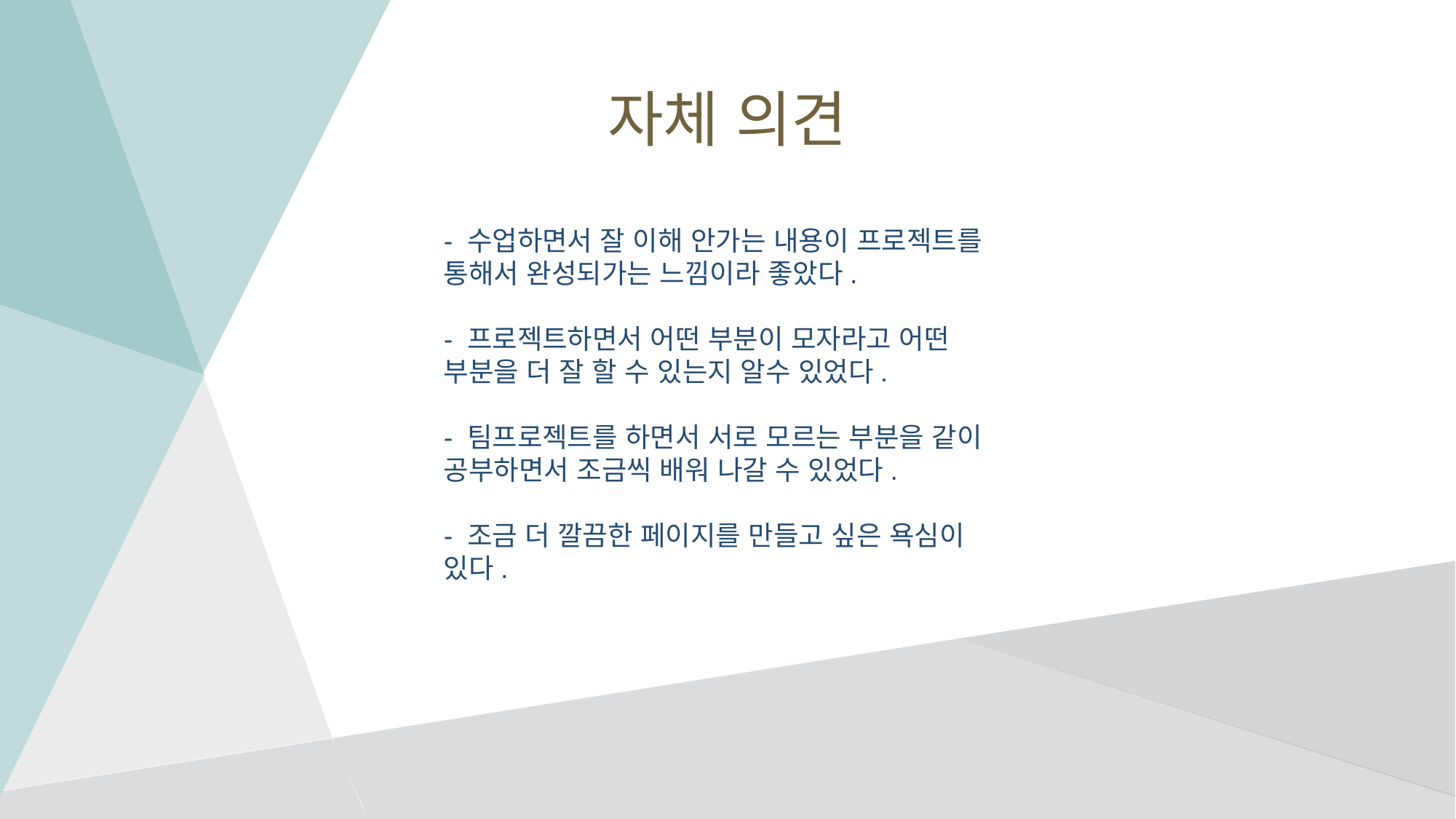

# 자체 의견

- 수업하면서 잘 이해 안가는 내용이 프로젝트를 통해서 완성되가는 느낌이라 좋았다.

- 프로젝트하면서 어떤 부분이 모자라고 어떤 부분을 더 잘 할 수 있는지 알수 있었다.

- 팀프로젝트를 하면서 서로 모르는 부분을 같이 공부하면서 조금씩 배워 나갈 수 있었다.

- 조금 더 깔끔한 페이지를 만들고 싶은 욕심이 있다.